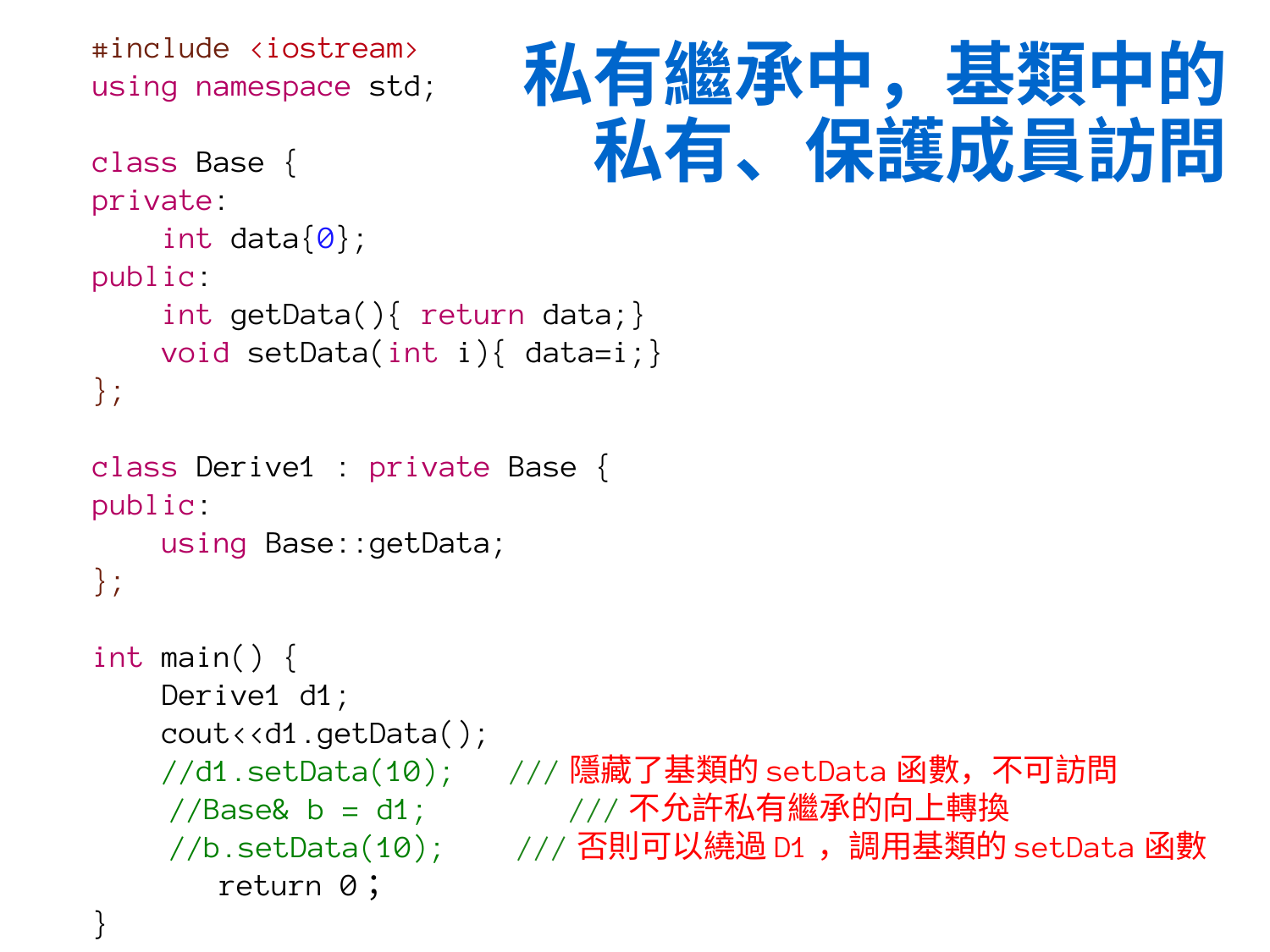

#include <iostream>
using namespace std;
class Base {
private:
    int data{0};
public:
    int getData(){ return data;}
    void setData(int i){ data=i;}
};
class Derive1 : private Base {
public:
    using Base::getData;
};
int main() {
    Derive1 d1;
    cout<<d1.getData();
    //d1.setData(10);   ///隱藏了基類的setData函數，不可訪問
    //Base& b = d1;        ///不允許私有繼承的向上轉換
    //b.setData(10);    ///否則可以繞過D1，調用基類的setData函數
	return 0；
}
私有繼承中，基類中的
私有、保護成員訪問